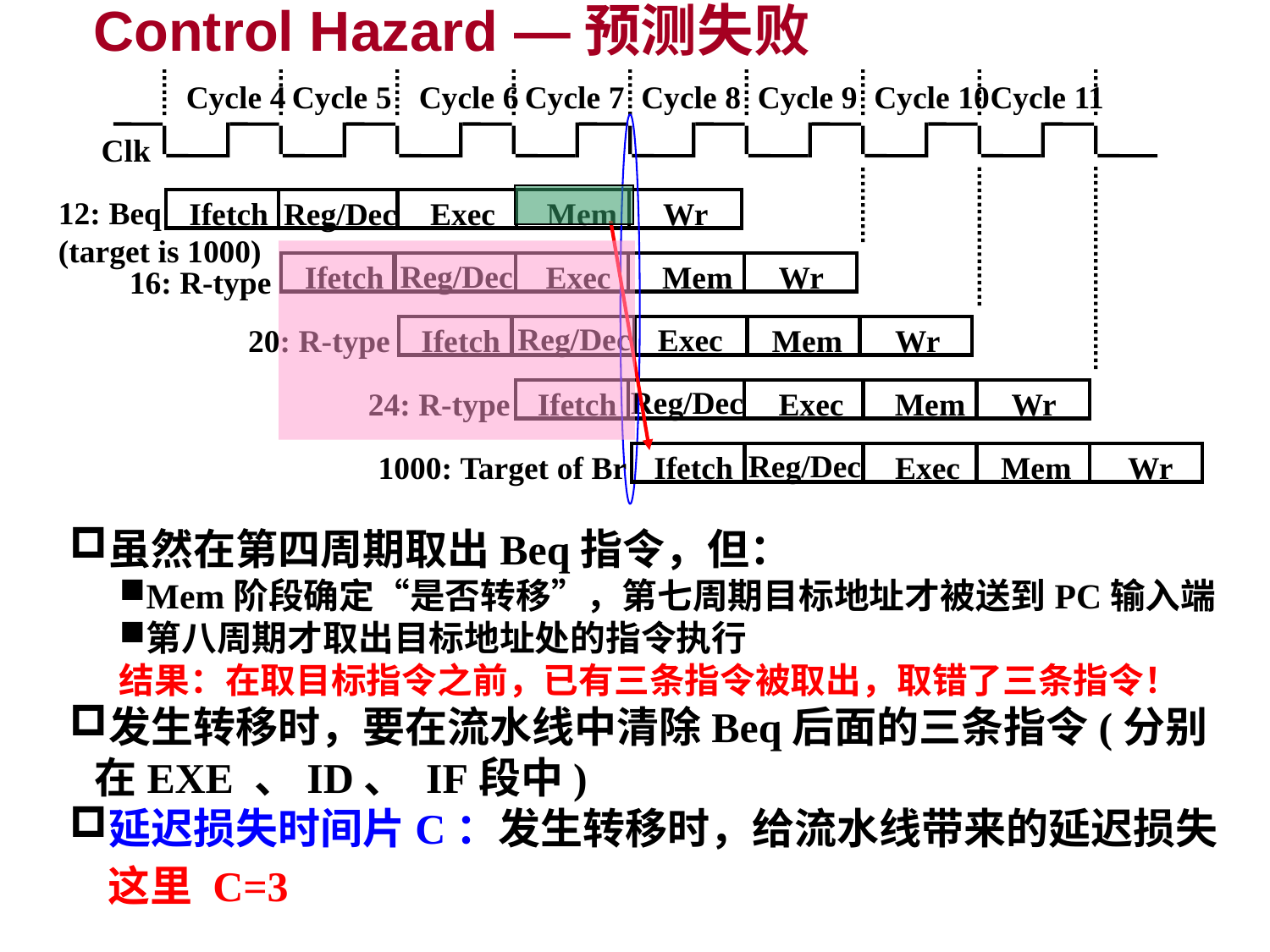

# Control Hazard —预测失败

Cycle 4
Cycle 5
Cycle 6
Cycle 7
Cycle 8
Cycle 9
Cycle 10
Cycle 11

Clk

12: Beq
(target is 1000)
Ifetch

Reg/Dec

Exec

Mem

Wr

Reg/Dec

Ifetch

Exec

Mem

Wr

16: R-type
Reg/Dec

Exec

Ifetch

Mem

Wr

20: R-type
Reg/Dec

Ifetch

Exec

Mem

Wr

24: R-type
Reg/Dec

Ifetch

Exec

Mem

Wr

1000: Target of Br
虽然在第四周期取出Beq指令，但：
Mem阶段确定“是否转移”，第七周期目标地址才被送到PC输入端
第八周期才取出目标地址处的指令执行
结果：在取目标指令之前，已有三条指令被取出，取错了三条指令！
发生转移时，要在流水线中清除Beq后面的三条指令(分别在EXE 、ID、 IF段中)
延迟损失时间片C：发生转移时，给流水线带来的延迟损失
这里 C=3